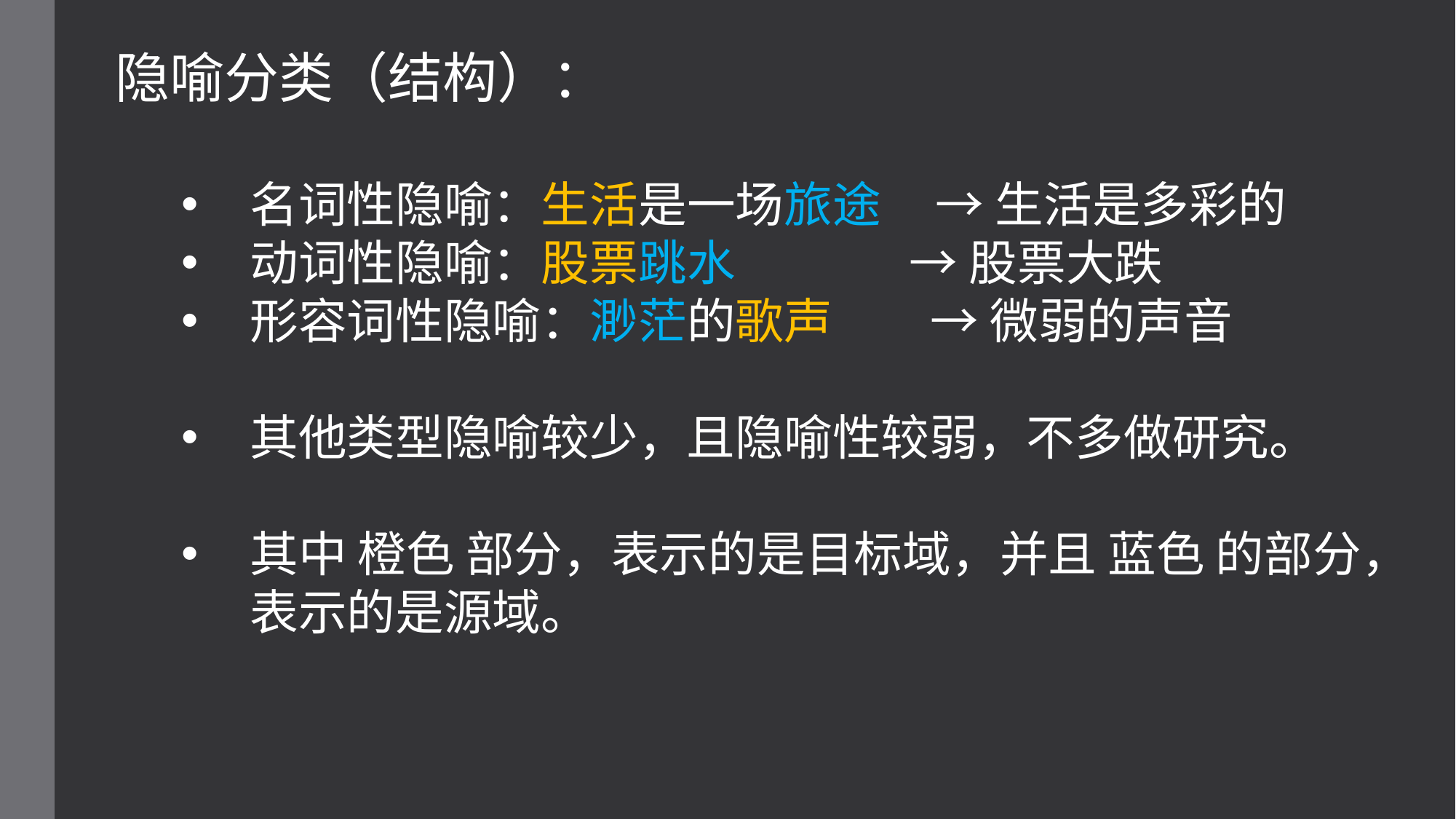

隐喻分类（结构）：
名词性隐喻：生活是一场旅途     → 生活是多彩的
动词性隐喻：股票跳水                → 股票大跌
形容词性隐喻：渺茫的歌声         → 微弱的声音

其他类型隐喻较少，且隐喻性较弱，不多做研究。

其中 橙色 部分，表示的是目标域，并且 蓝色 的部分，表示的是源域。